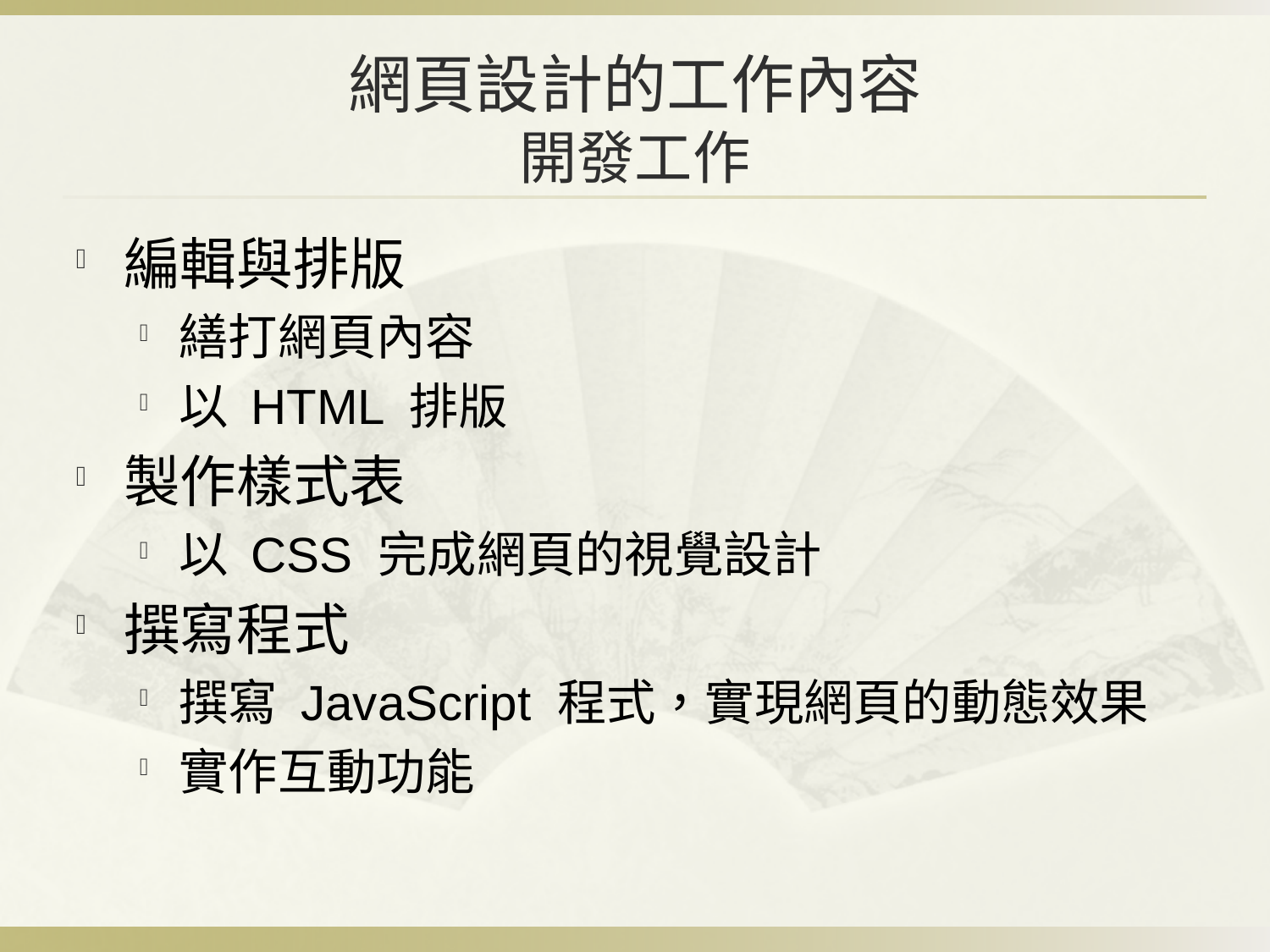

# 網頁設計的工作內容 開發工作
編輯與排版
繕打網頁內容
以 HTML 排版
製作樣式表
以 CSS 完成網頁的視覺設計
撰寫程式
撰寫 JavaScript 程式，實現網頁的動態效果
實作互動功能